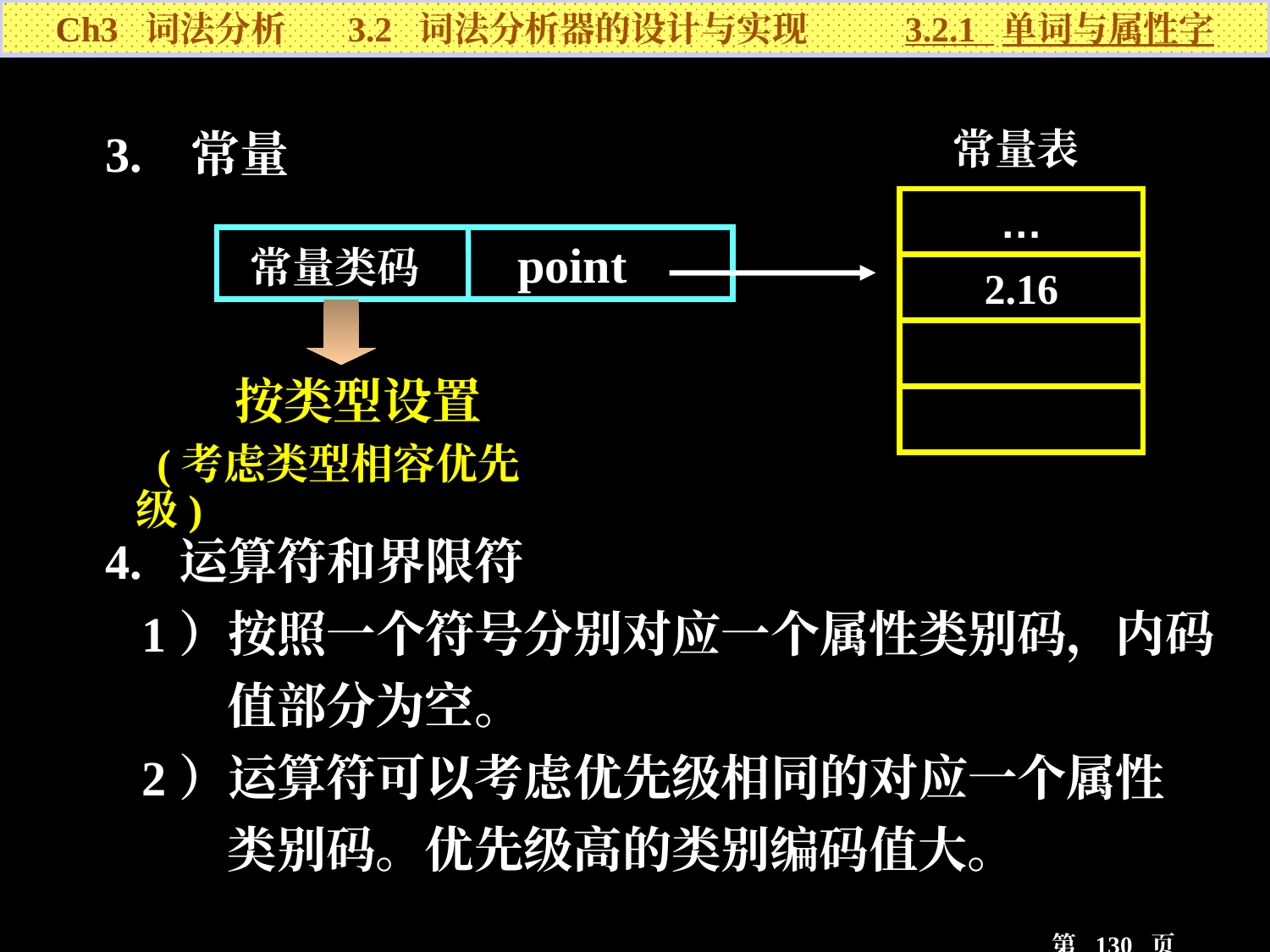

Ch3  词法分析      3.2  词法分析器的设计与实现          3.2.1  单词与属性字
3.   常量
 常量类码       point

常量表
…
2.16

按类型设置
  (考虑类型相容优先级)
 4.  运算符和界限符
    1）按照一个符号分别对应一个属性类别码，内码
          值部分为空。
    2）运算符可以考虑优先级相同的对应一个属性
          类别码。优先级高的类别编码值大。